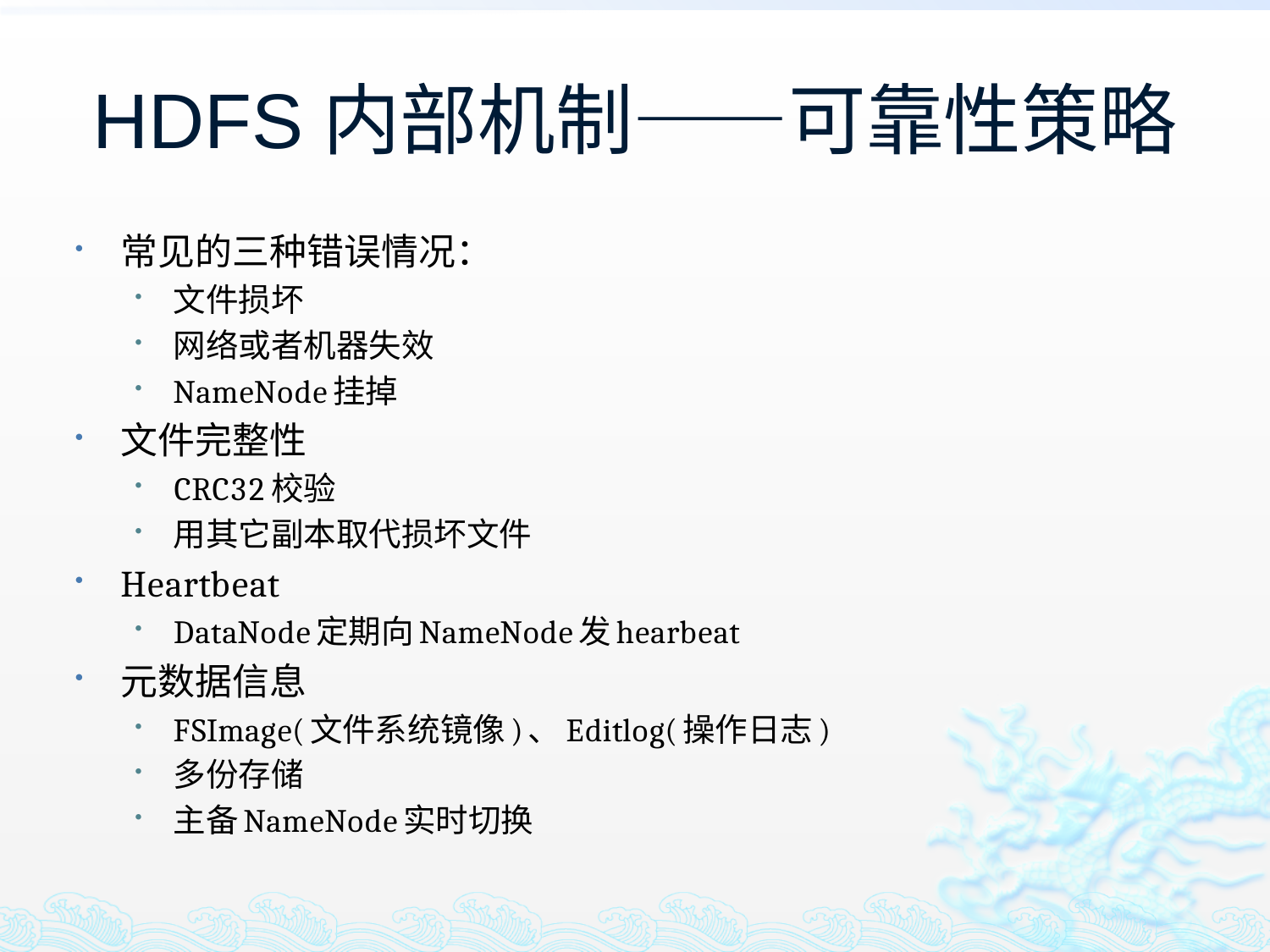

# HDFS内部机制——可靠性策略
常见的三种错误情况：
文件损坏
网络或者机器失效
NameNode挂掉
文件完整性
CRC32校验
用其它副本取代损坏文件
Heartbeat
DataNode定期向NameNode发hearbeat
元数据信息
FSImage(文件系统镜像)、Editlog(操作日志)
多份存储
主备NameNode实时切换